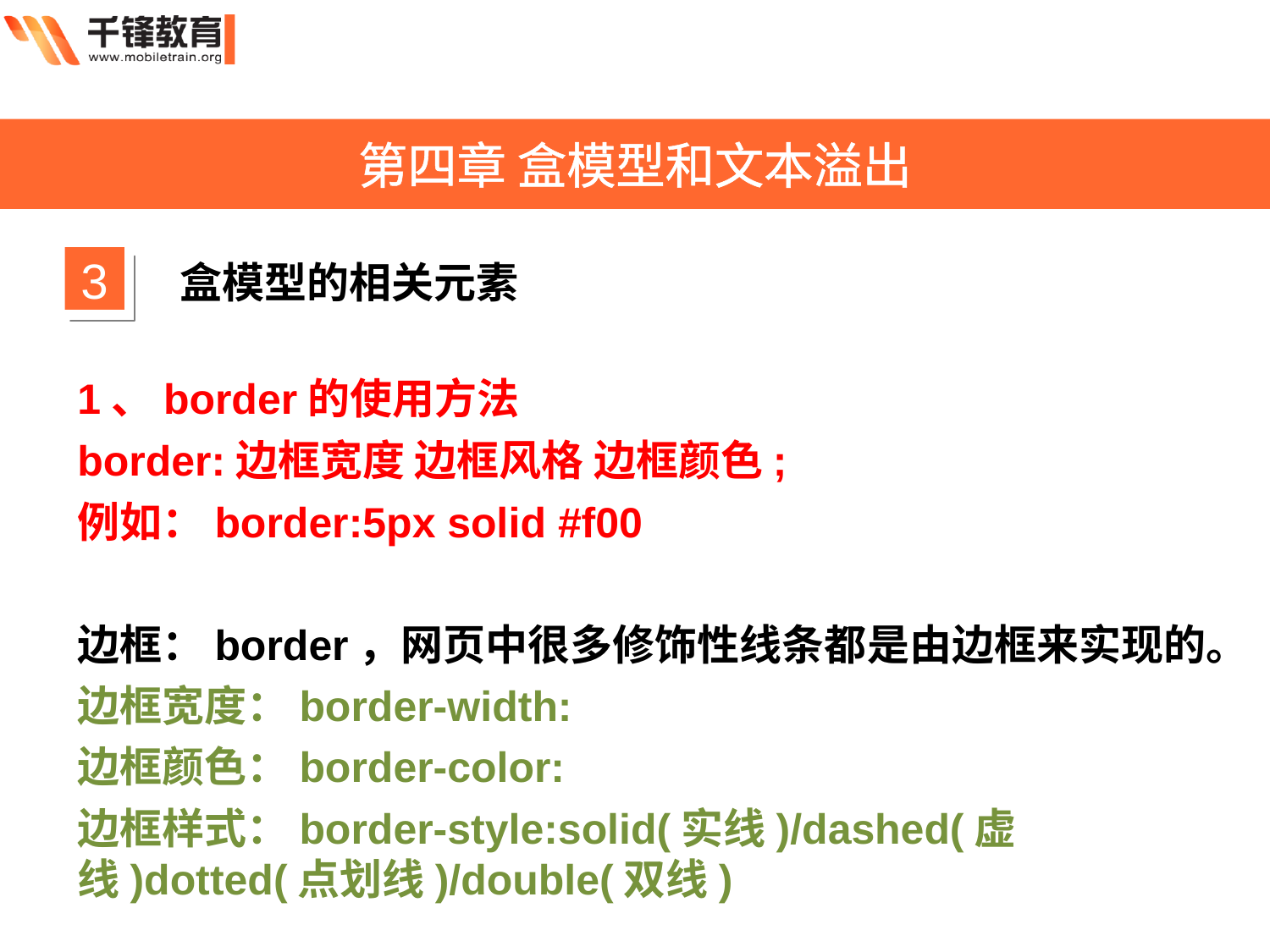

第四章 盒模型和文本溢出
3

盒模型的相关元素

1、border的使用方法
border:边框宽度 边框风格 边框颜色;
例如：border:5px solid #f00

边框：border，网页中很多修饰性线条都是由边框来实现的。
边框宽度：border-width:
边框颜色：border-color:
边框样式：border-style:solid(实线)/dashed(虚线)dotted(点划线)/double(双线)